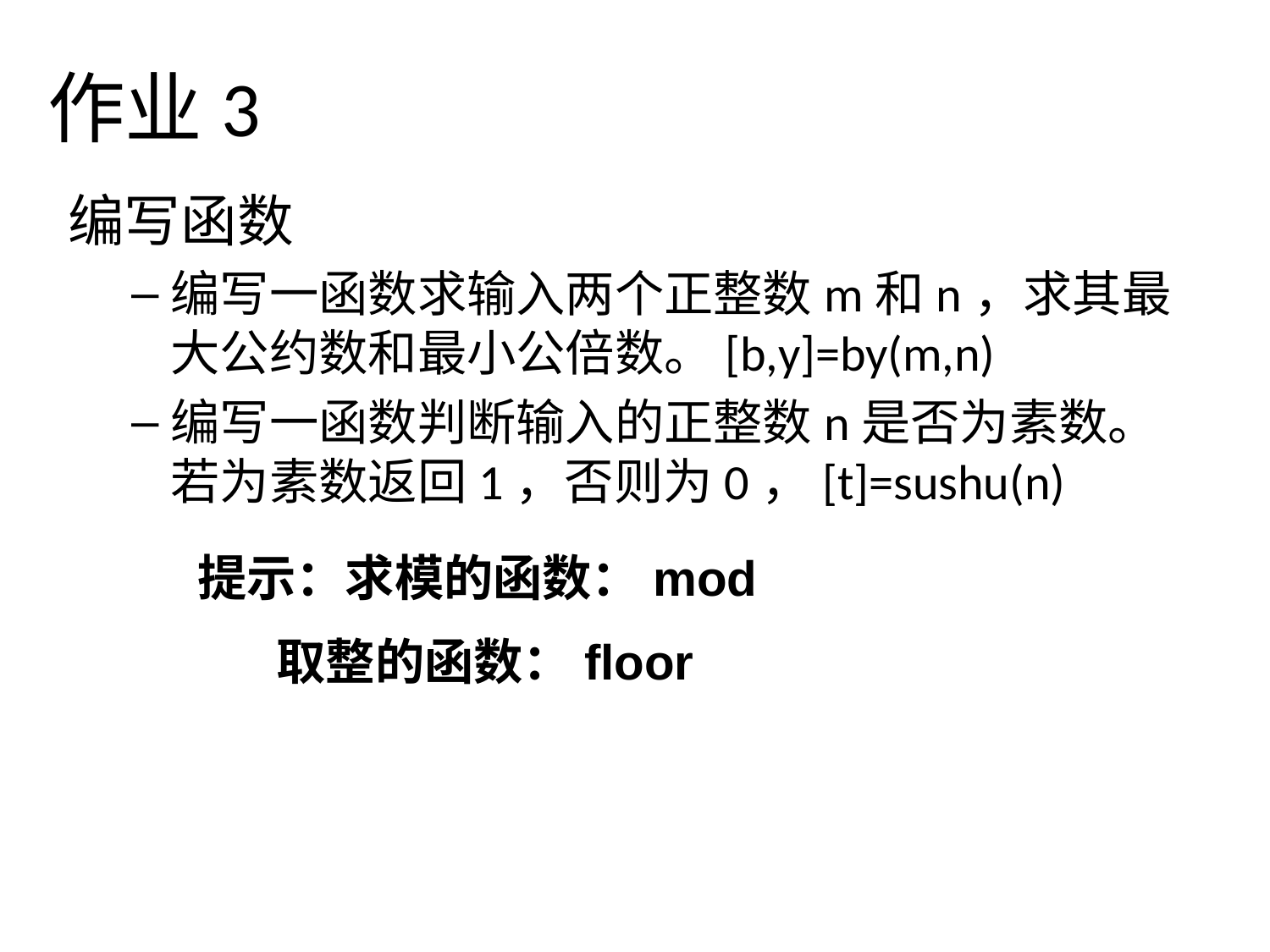

# 作业3
编写函数
编写一函数求输入两个正整数m和n，求其最大公约数和最小公倍数。[b,y]=by(m,n)
编写一函数判断输入的正整数n是否为素数。若为素数返回1，否则为0，[t]=sushu(n)
提示：求模的函数：mod
      取整的函数：floor